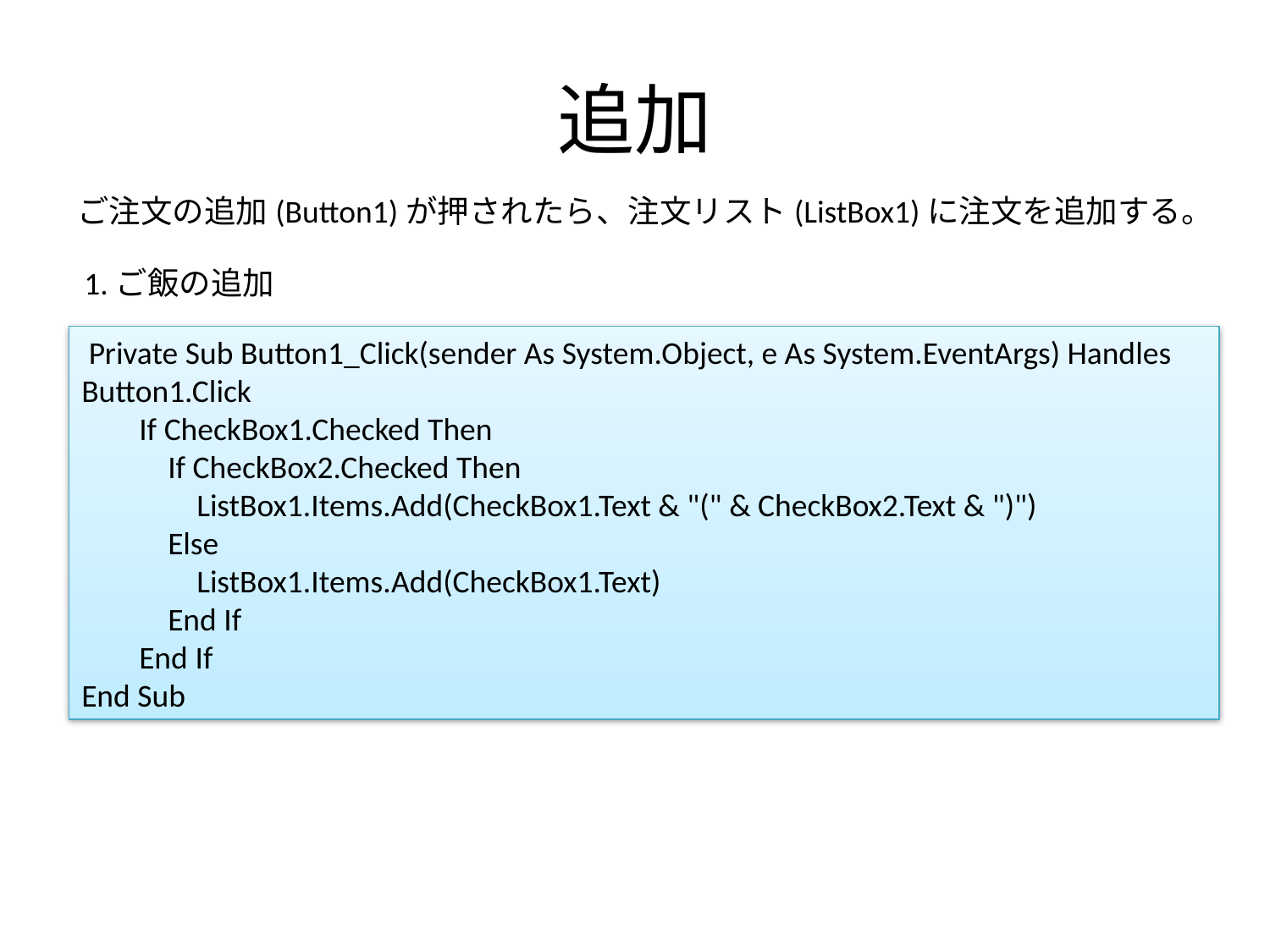

# 追加
ご注文の追加(Button1)が押されたら、注文リスト(ListBox1)に注文を追加する。
1.ご飯の追加
 Private Sub Button1_Click(sender As System.Object, e As System.EventArgs) Handles Button1.Click
        If CheckBox1.Checked Then
            If CheckBox2.Checked Then
                ListBox1.Items.Add(CheckBox1.Text & "(" & CheckBox2.Text & ")")
            Else
                ListBox1.Items.Add(CheckBox1.Text)
            End If
        End If
End Sub